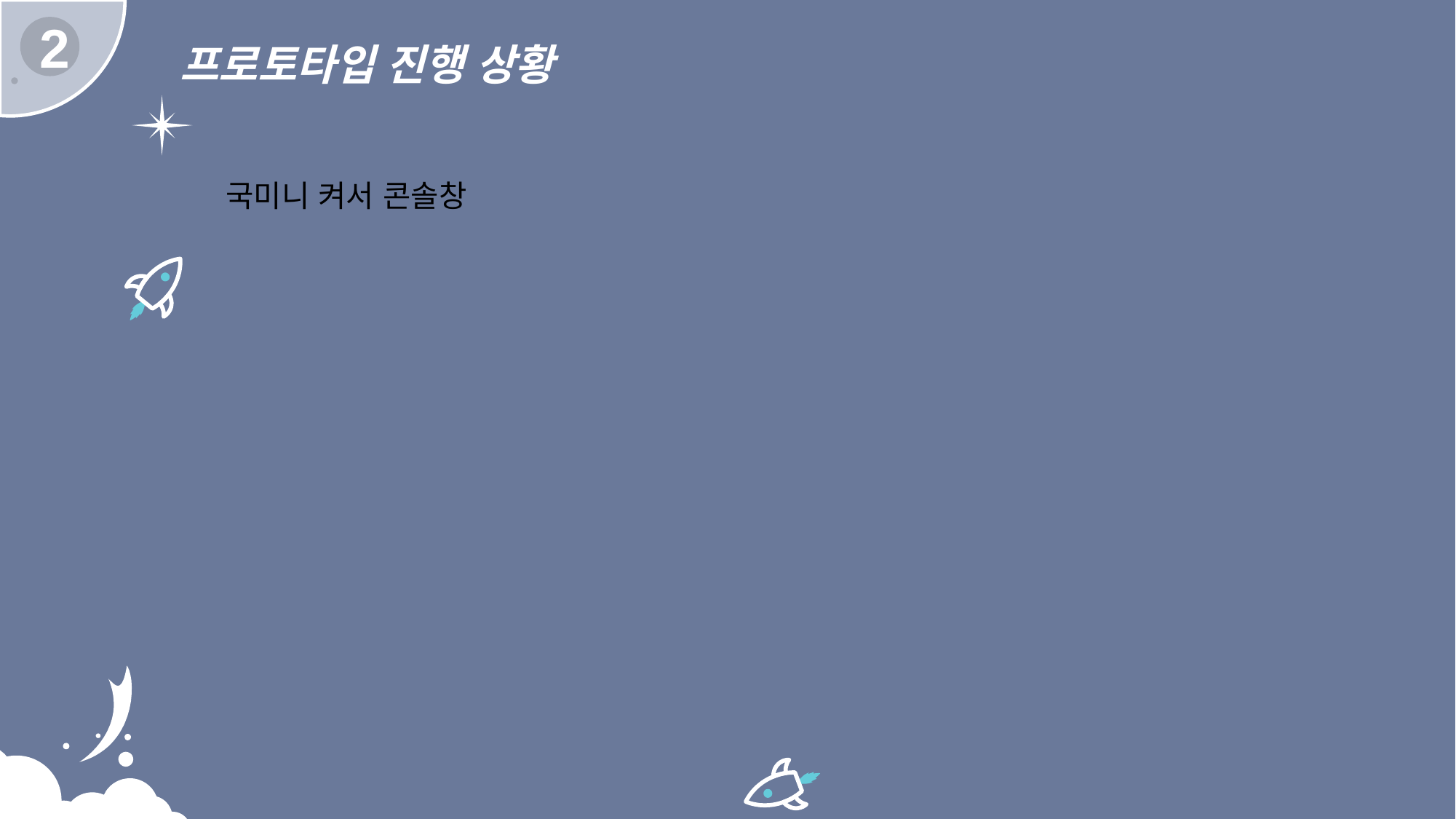

2

프로토타입 진행 상황

국미니 켜서 콘솔창